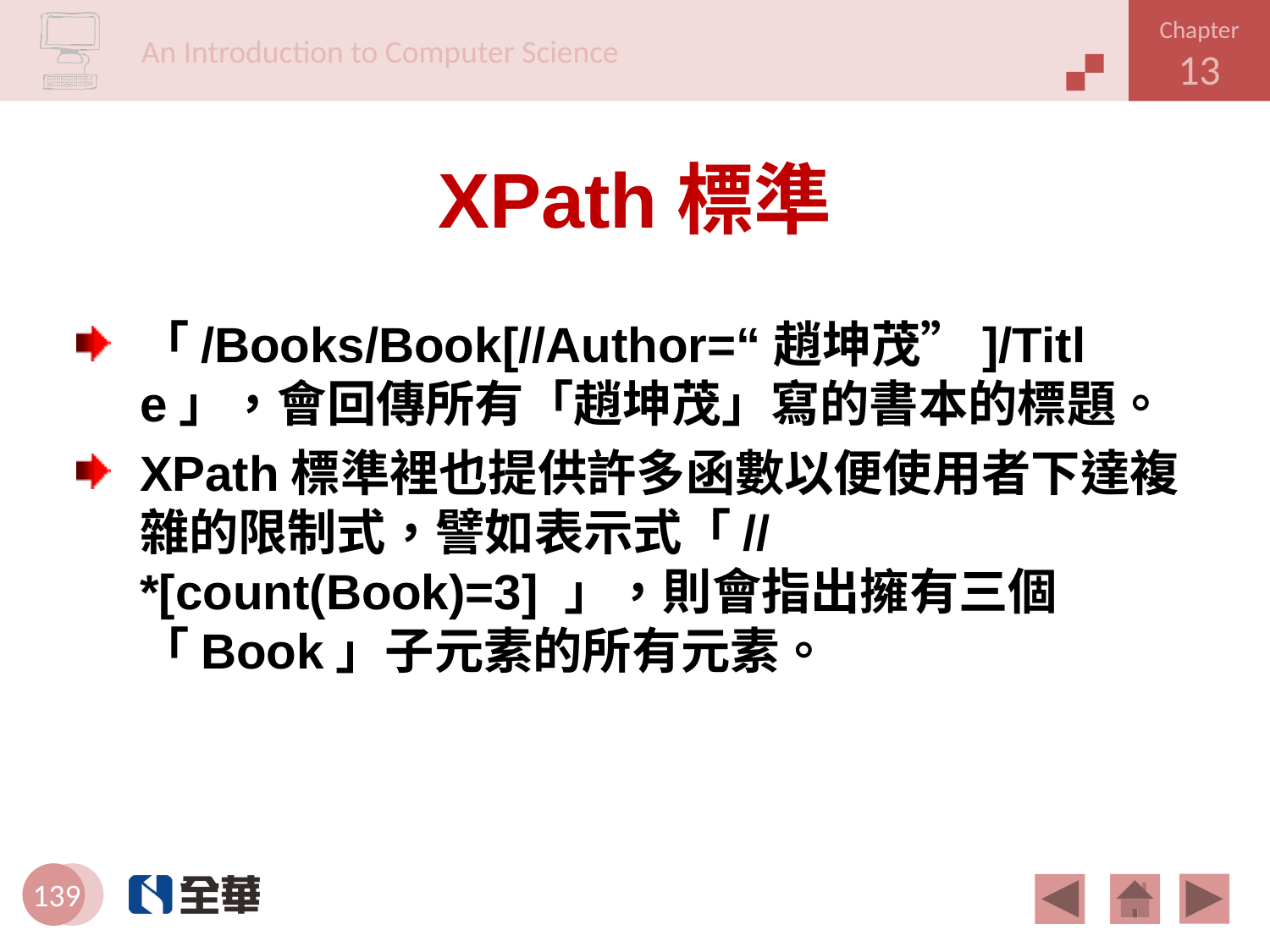

# XPath標準
「/Books/Book[//Author=“趙坤茂”]/Title」，會回傳所有「趙坤茂」寫的書本的標題。
XPath標準裡也提供許多函數以便使用者下達複雜的限制式，譬如表示式「//*[count(Book)=3] 」，則會指出擁有三個「Book」子元素的所有元素。